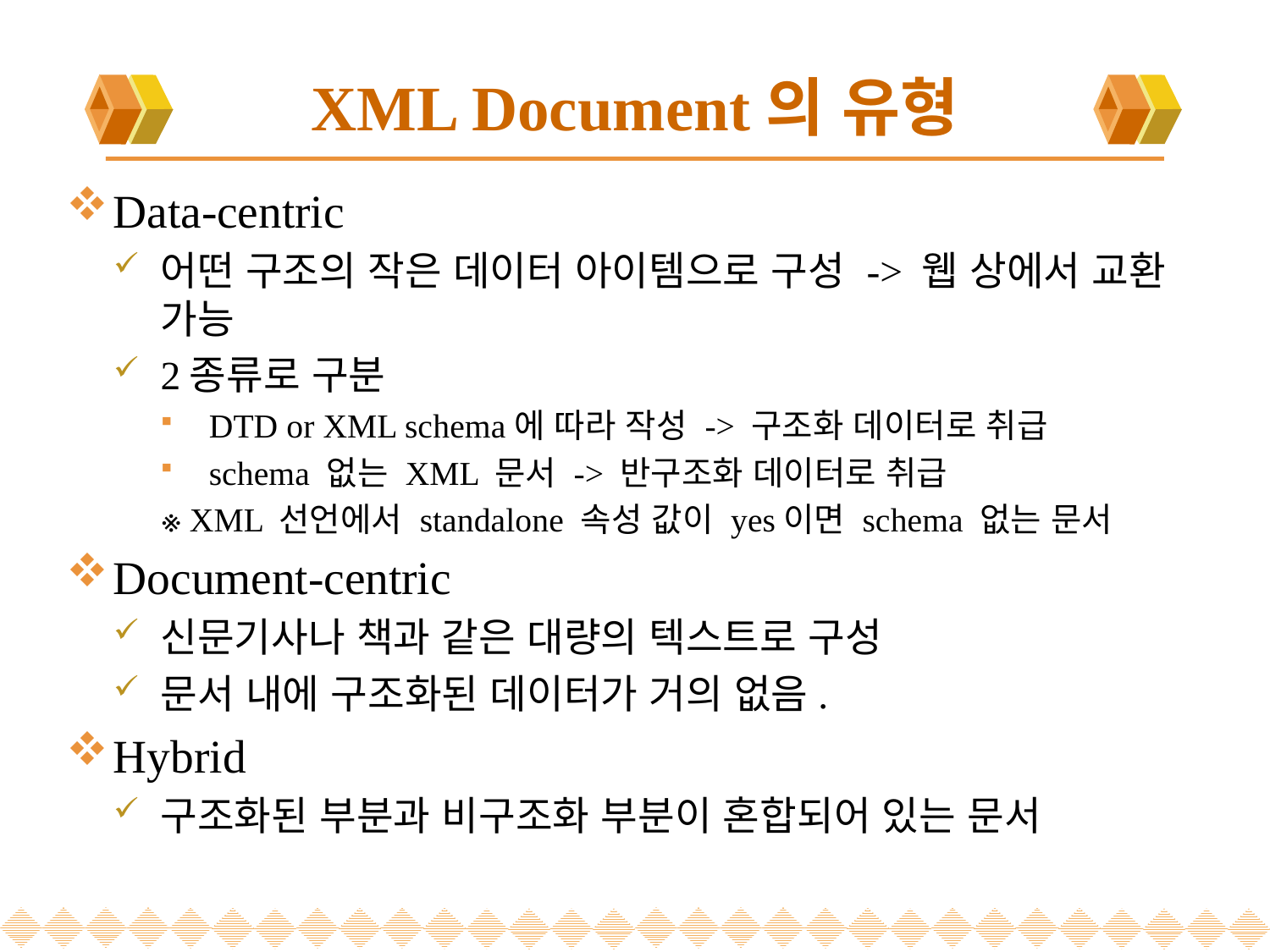

# XML Document의 유형
Data-centric
어떤 구조의 작은 데이터 아이템으로 구성 -> 웹 상에서 교환 가능
2종류로 구분
DTD or XML schema에 따라 작성 -> 구조화 데이터로 취급
schema 없는 XML 문서 -> 반구조화 데이터로 취급
※ XML 선언에서 standalone 속성 값이 yes이면 schema 없는 문서
Document-centric
신문기사나 책과 같은 대량의 텍스트로 구성
문서 내에 구조화된 데이터가 거의 없음.
Hybrid
구조화된 부분과 비구조화 부분이 혼합되어 있는 문서